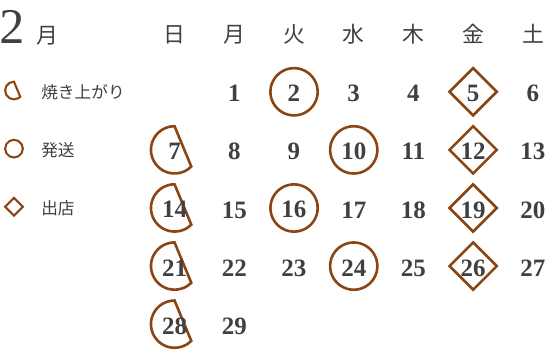

2月
日
月
火
水
木
金
土

1
2
3
4
5
6

焼き上がり

発送

出店
7
8
9
10
11
12
13
14
15
16
17
18
19
20
21
22
23
24
25
26
27
28
29